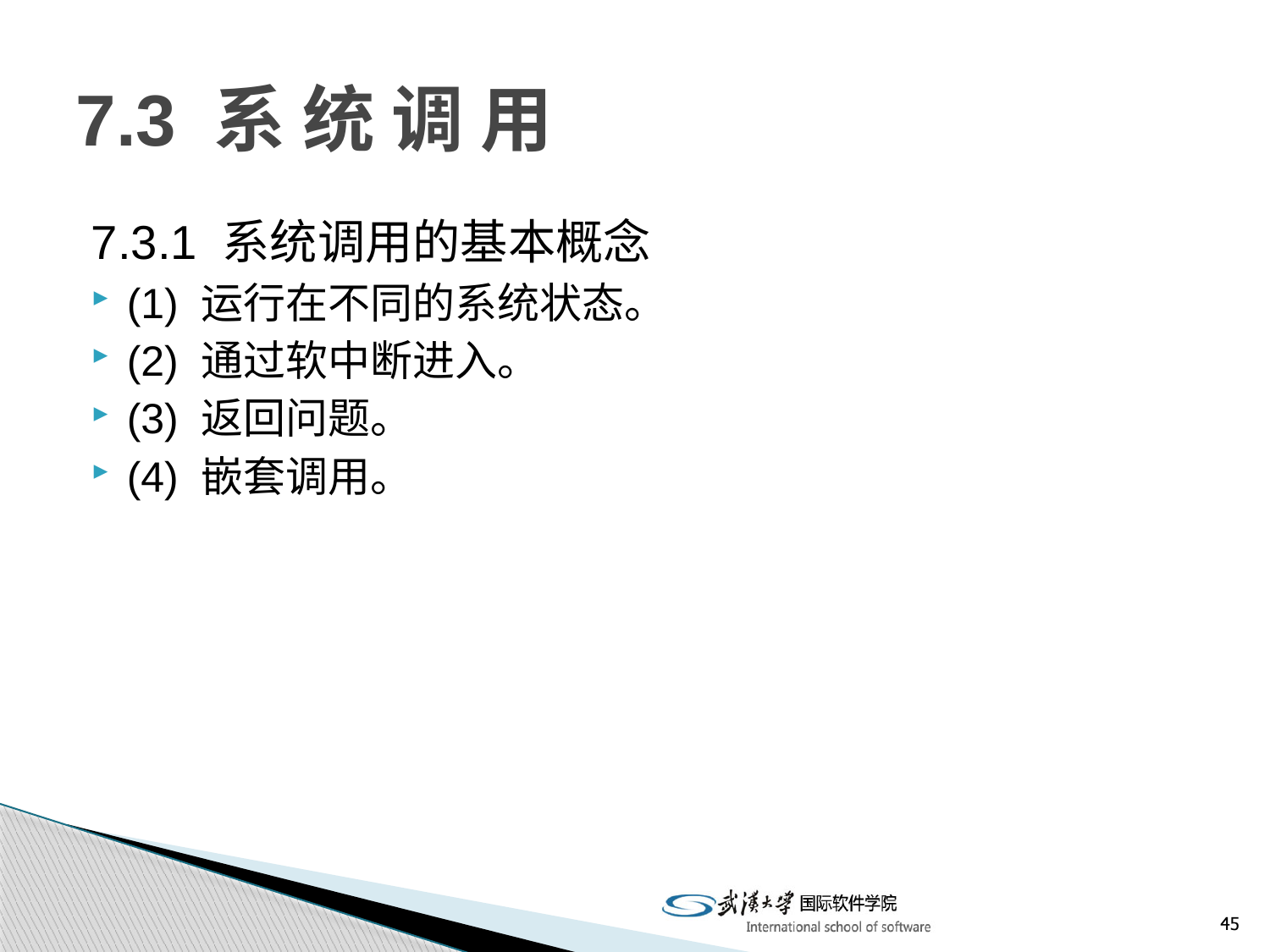

# 7.3 系 统 调 用
7.3.1 系统调用的基本概念
(1) 运行在不同的系统状态。
(2) 通过软中断进入。
(3) 返回问题。
(4) 嵌套调用。

45